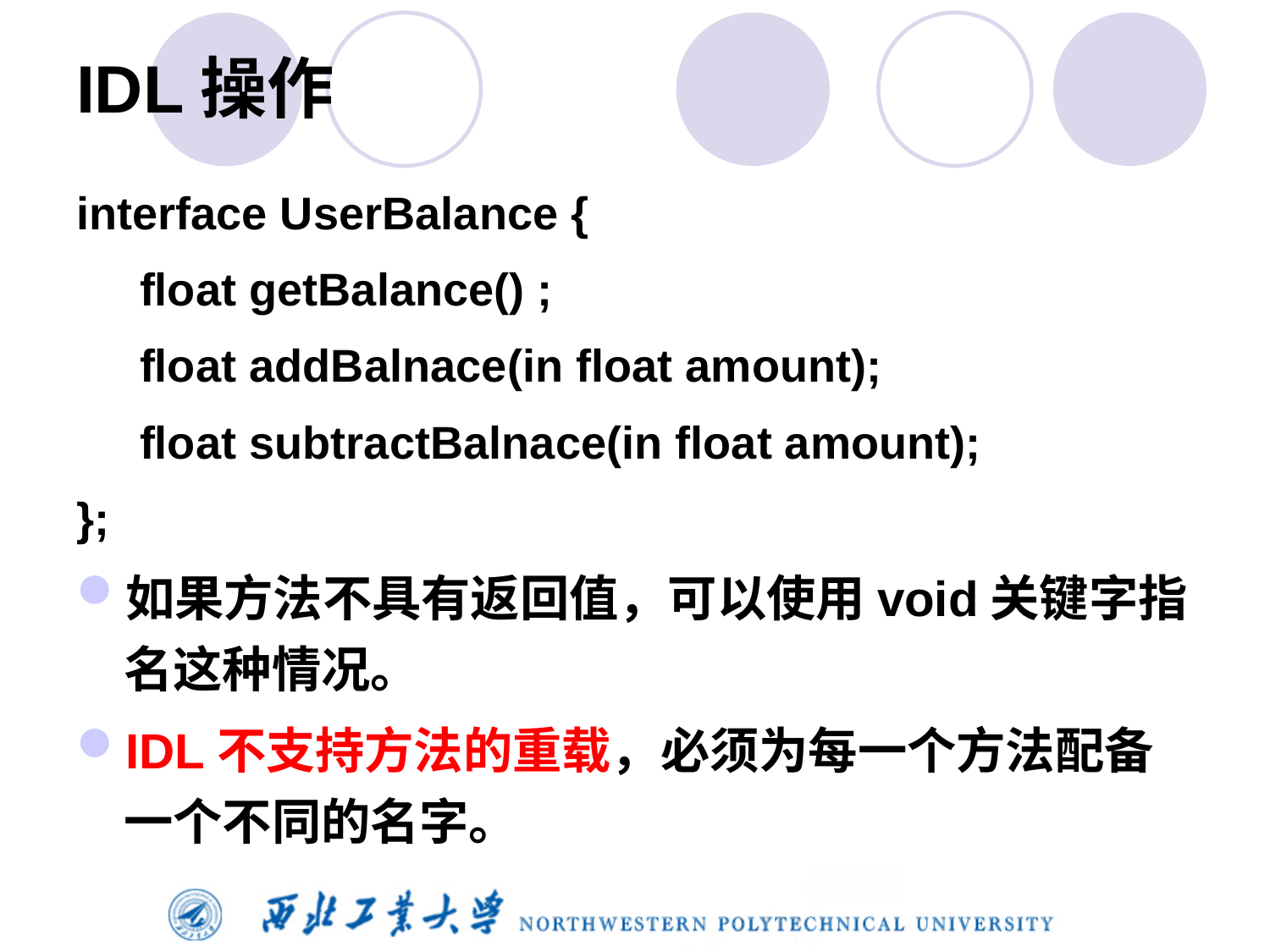

# IDL操作
interface UserBalance {
float getBalance() ;
float addBalnace(in float amount);
float subtractBalnace(in float amount);
};
如果方法不具有返回值，可以使用void关键字指名这种情况。
IDL不支持方法的重载，必须为每一个方法配备一个不同的名字。